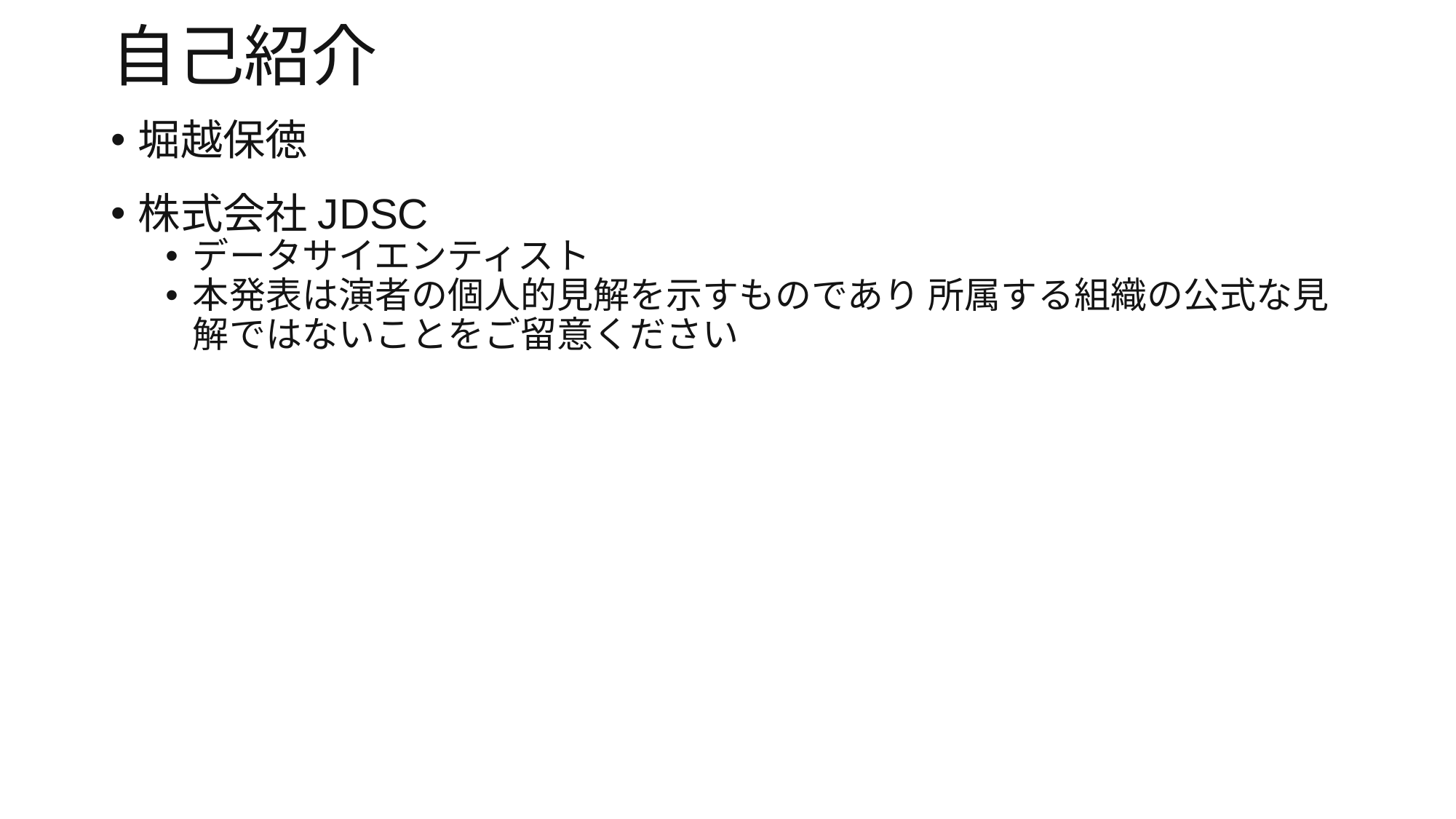

# 自己紹介
堀越保徳
株式会社JDSC
データサイエンティスト
本発表は演者の個人的見解を示すものであり 所属する組織の公式な見解ではないことをご留意ください